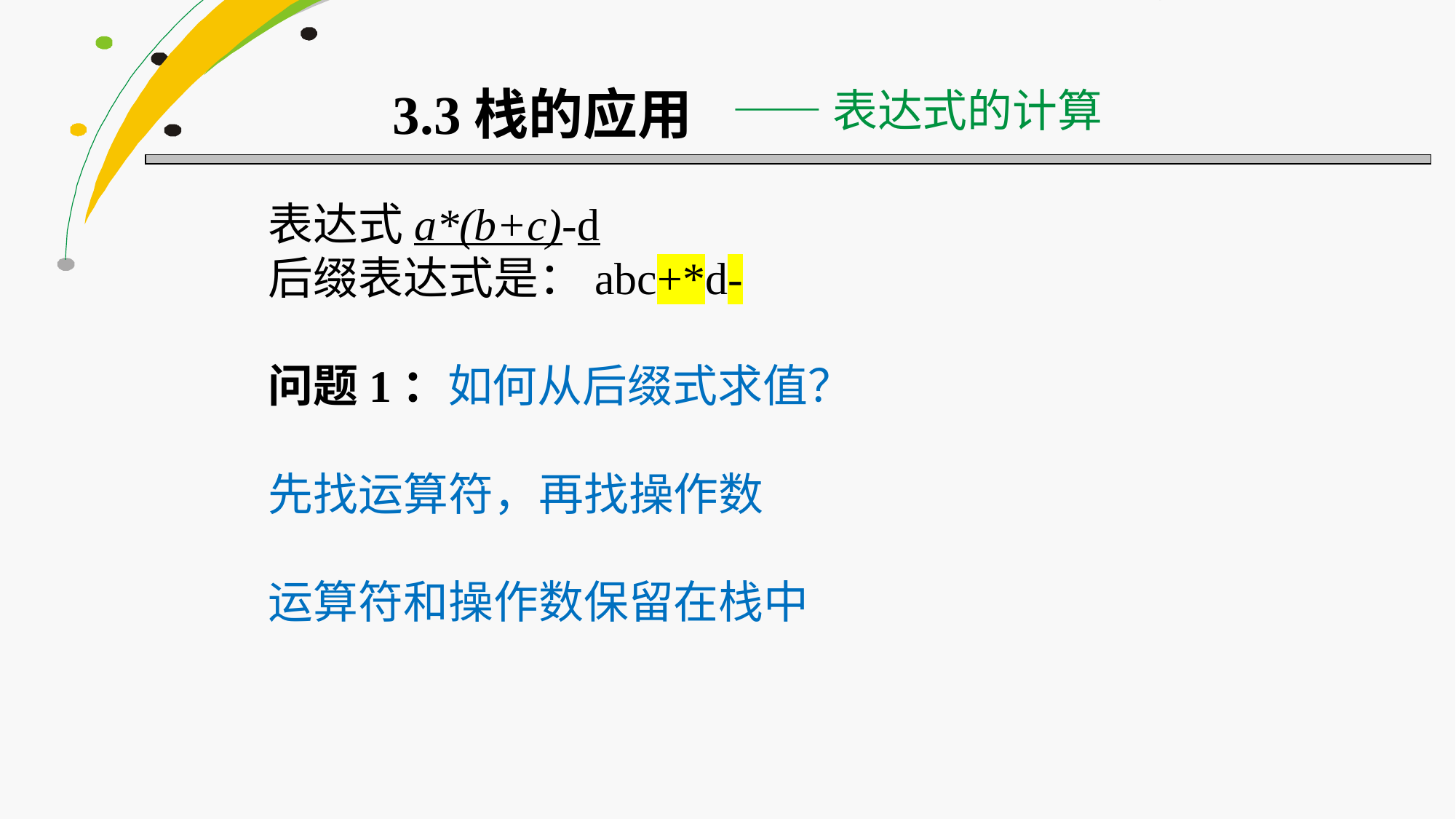

——表达式的计算
3.3栈的应用
表达式a*(b+c)-d
后缀表达式是：abc+*d-

问题1：如何从后缀式求值？

先找运算符，再找操作数

运算符和操作数保留在栈中